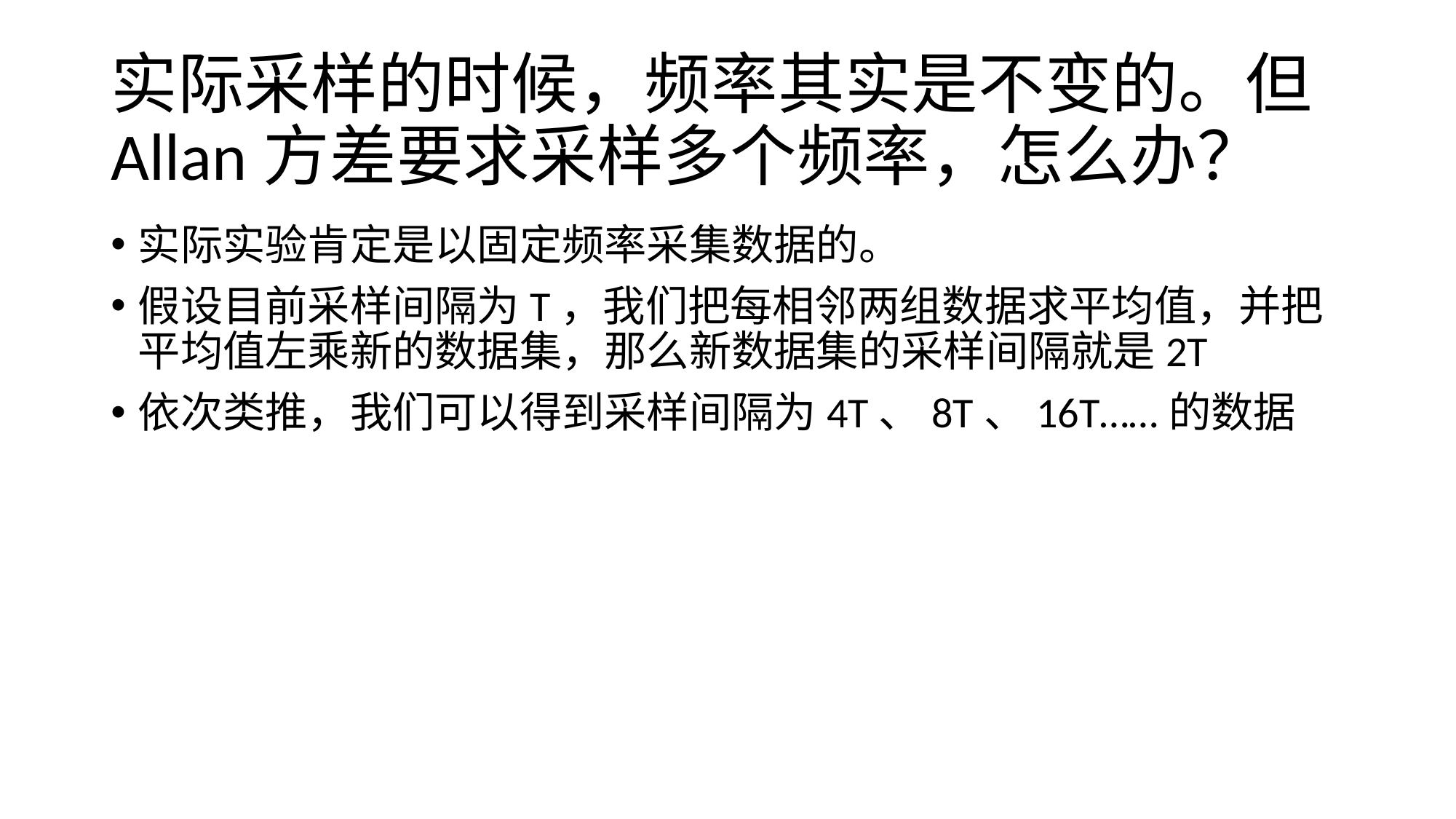

# 实际采样的时候，频率其实是不变的。但Allan方差要求采样多个频率，怎么办？
实际实验肯定是以固定频率采集数据的。
假设目前采样间隔为T，我们把每相邻两组数据求平均值，并把平均值左乘新的数据集，那么新数据集的采样间隔就是2T
依次类推，我们可以得到采样间隔为4T、8T、16T……的数据